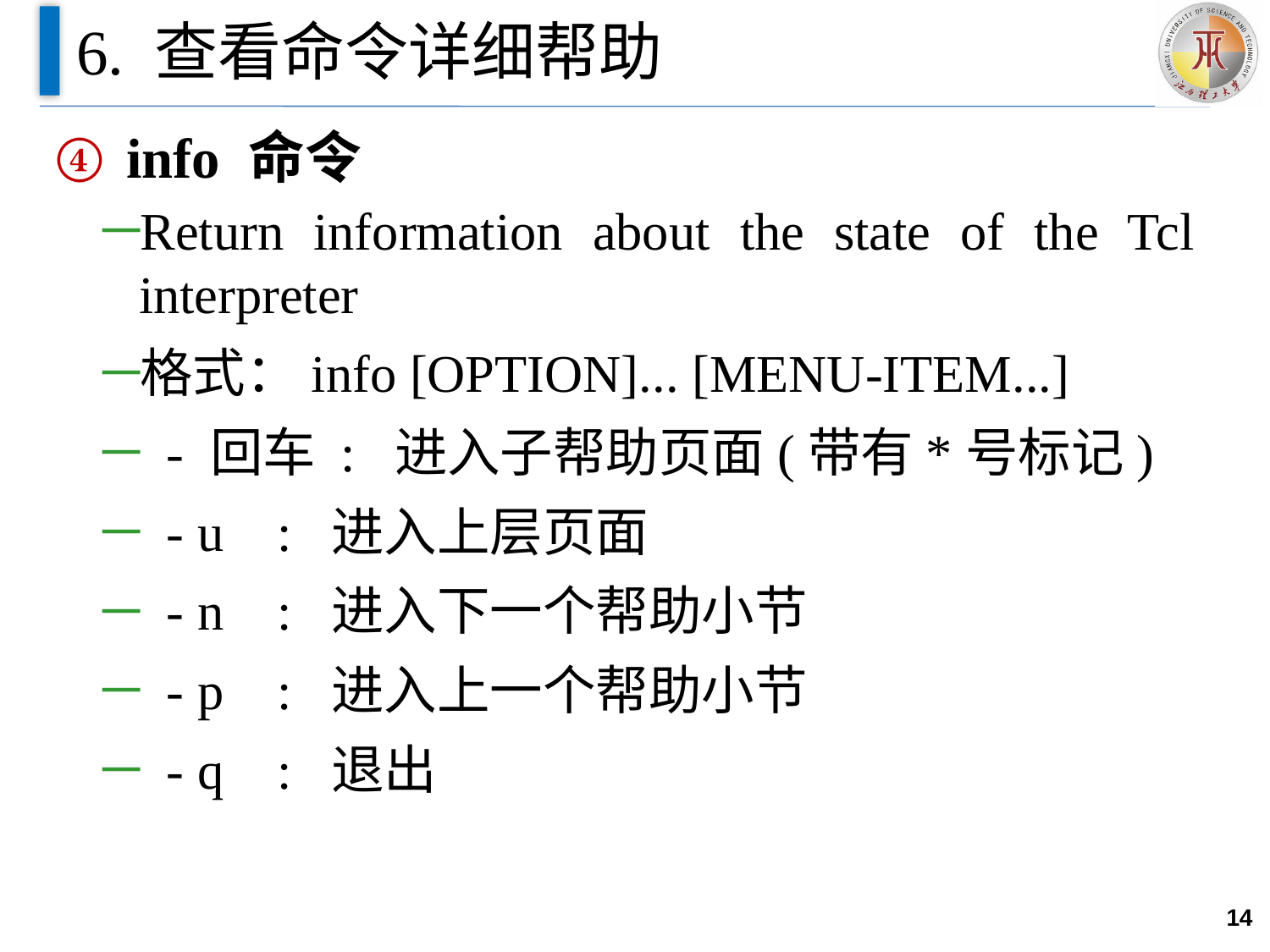

# 6. 查看命令详细帮助
info 命令
Return information about the state of the Tcl interpreter
格式：info [OPTION]... [MENU-ITEM...]
  - 回车 :  进入子帮助页面(带有*号标记)
  - u    :  进入上层页面
  - n    :  进入下一个帮助小节
  - p    :  进入上一个帮助小节
  - q    :  退出
14